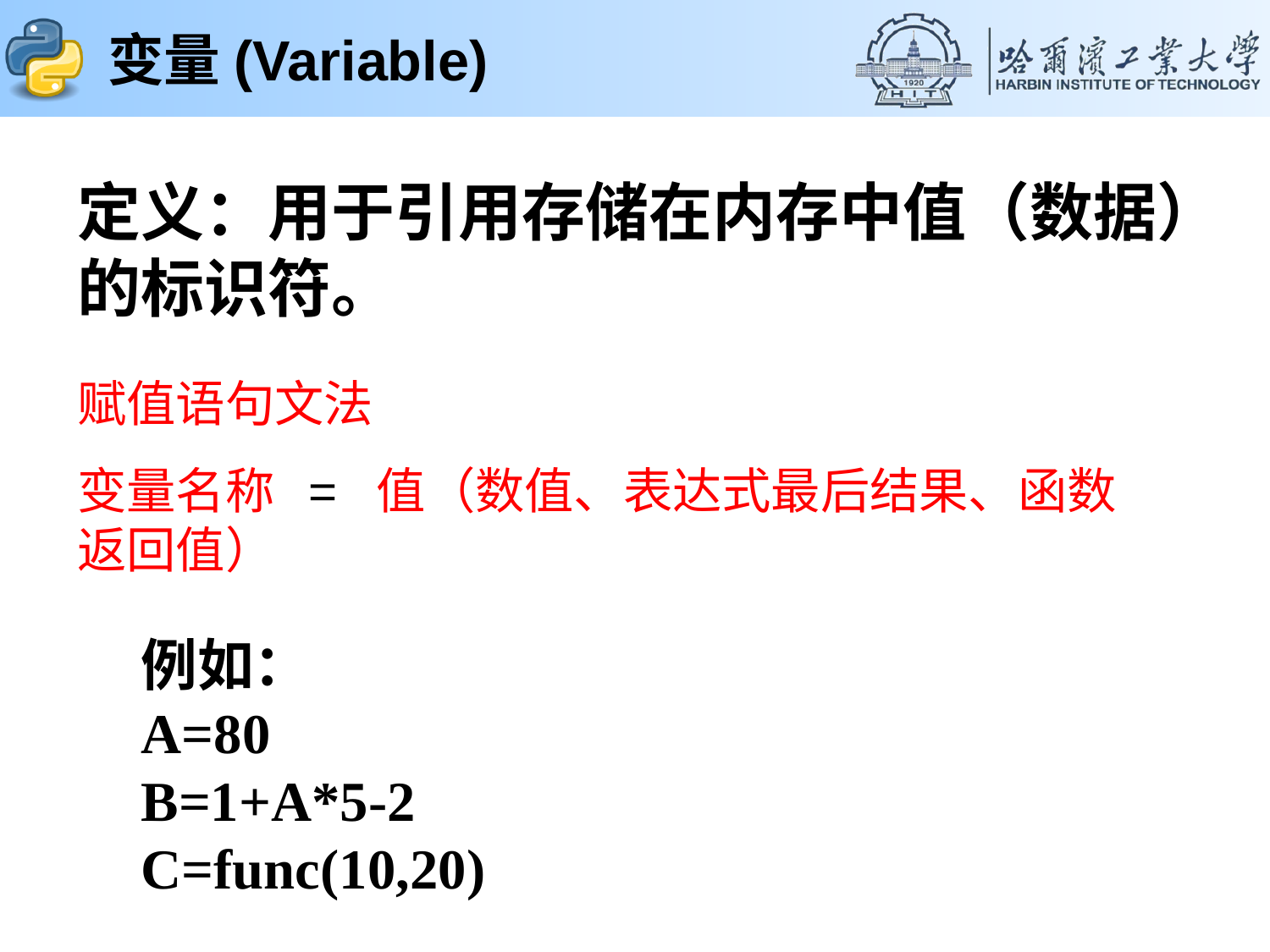

# 变量(Variable)
定义：用于引用存储在内存中值（数据）的标识符。

例如：
A=80
B=1+A*5-2
C=func(10,20)
赋值语句文法
变量名称  =  值（数值、表达式最后结果、函数返回值）